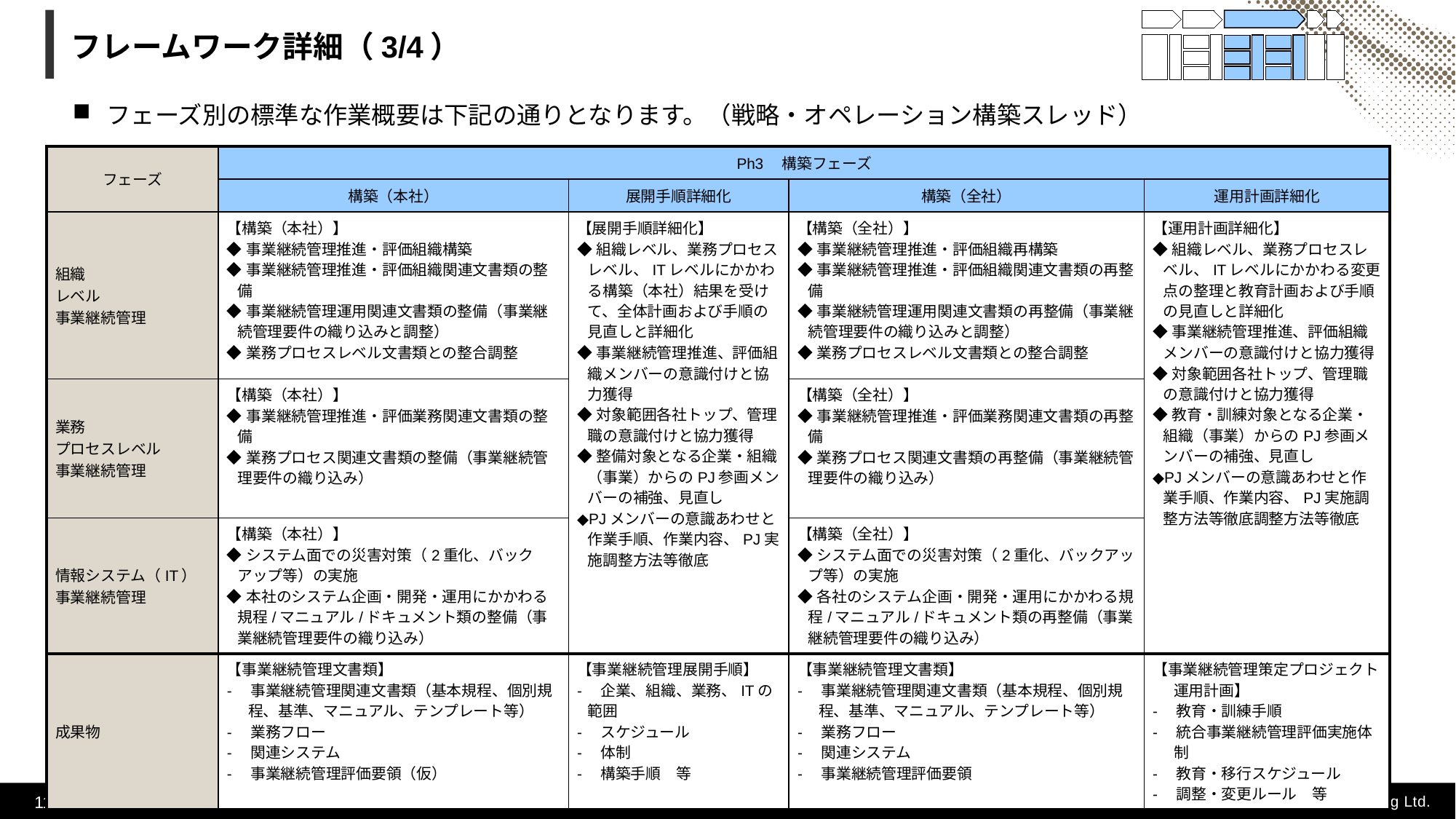

# フレームワーク詳細（3/4）
フェーズ別の標準な作業概要は下記の通りとなります。（戦略・オペレーション構築スレッド）
| フェーズ | Ph3　構築フェーズ |  |  |  |
| --- | --- | --- | --- | --- |
|  | 構築（本社） | 展開手順詳細化 | 構築（全社） | 運用計画詳細化 |
| 組織 レベル 事業継続管理 | 【構築（本社）】 ◆事業継続管理推進・評価組織構築 ◆事業継続管理推進・評価組織関連文書類の整備 ◆事業継続管理運用関連文書類の整備（事業継続管理要件の織り込みと調整） ◆業務プロセスレベル文書類との整合調整 | 【展開手順詳細化】 ◆組織レベル、業務プロセスレベル、ITレベルにかかわる構築（本社）結果を受けて、全体計画および手順の見直しと詳細化 ◆事業継続管理推進、評価組織メンバーの意識付けと協力獲得 ◆対象範囲各社トップ、管理職の意識付けと協力獲得 ◆整備対象となる企業・組織（事業）からのPJ参画メンバーの補強、見直し ◆PJメンバーの意識あわせと作業手順、作業内容、PJ実施調整方法等徹底 | 【構築（全社）】 ◆事業継続管理推進・評価組織再構築 ◆事業継続管理推進・評価組織関連文書類の再整備 ◆事業継続管理運用関連文書類の再整備（事業継続管理要件の織り込みと調整） ◆業務プロセスレベル文書類との整合調整 | 【運用計画詳細化】 ◆組織レベル、業務プロセスレベル、ITレベルにかかわる変更点の整理と教育計画および手順の見直しと詳細化 ◆事業継続管理推進、評価組織メンバーの意識付けと協力獲得 ◆対象範囲各社トップ、管理職の意識付けと協力獲得 ◆教育・訓練対象となる企業・組織（事業）からのPJ参画メンバーの補強、見直し ◆PJメンバーの意識あわせと作業手順、作業内容、PJ実施調整方法等徹底調整方法等徹底 |
| 業務 プロセスレベル 事業継続管理 | 【構築（本社）】 ◆事業継続管理推進・評価業務関連文書類の整備 ◆業務プロセス関連文書類の整備（事業継続管理要件の織り込み） |  | 【構築（全社）】 ◆事業継続管理推進・評価業務関連文書類の再整備 ◆業務プロセス関連文書類の再整備（事業継続管理要件の織り込み） |  |
| 情報システム（IT） 事業継続管理 | 【構築（本社）】 ◆システム面での災害対策（2重化、バックアップ等）の実施 ◆本社のシステム企画・開発・運用にかかわる規程/マニュアル/ドキュメント類の整備（事業継続管理要件の織り込み） |  | 【構築（全社）】 ◆システム面での災害対策（2重化、バックアップ等）の実施 ◆各社のシステム企画・開発・運用にかかわる規程/マニュアル/ドキュメント類の再整備（事業継続管理要件の織り込み） |  |
| 成果物 | 【事業継続管理文書類】 -　事業継続管理関連文書類（基本規程、個別規程、基準、マニュアル、テンプレート等） -　業務フロー -　関連システム -　事業継続管理評価要領（仮） | 【事業継続管理展開手順】 -　企業、組織、業務、ITの範囲 -　スケジュール -　体制 -　構築手順　等 | 【事業継続管理文書類】 -　事業継続管理関連文書類（基本規程、個別規程、基準、マニュアル、テンプレート等） -　業務フロー -　関連システム -　事業継続管理評価要領 | 【事業継続管理策定プロジェクト運用計画】 -　教育・訓練手順 -　統合事業継続管理評価実施体制 -　教育・移行スケジュール -　調整・変更ルール　等 |